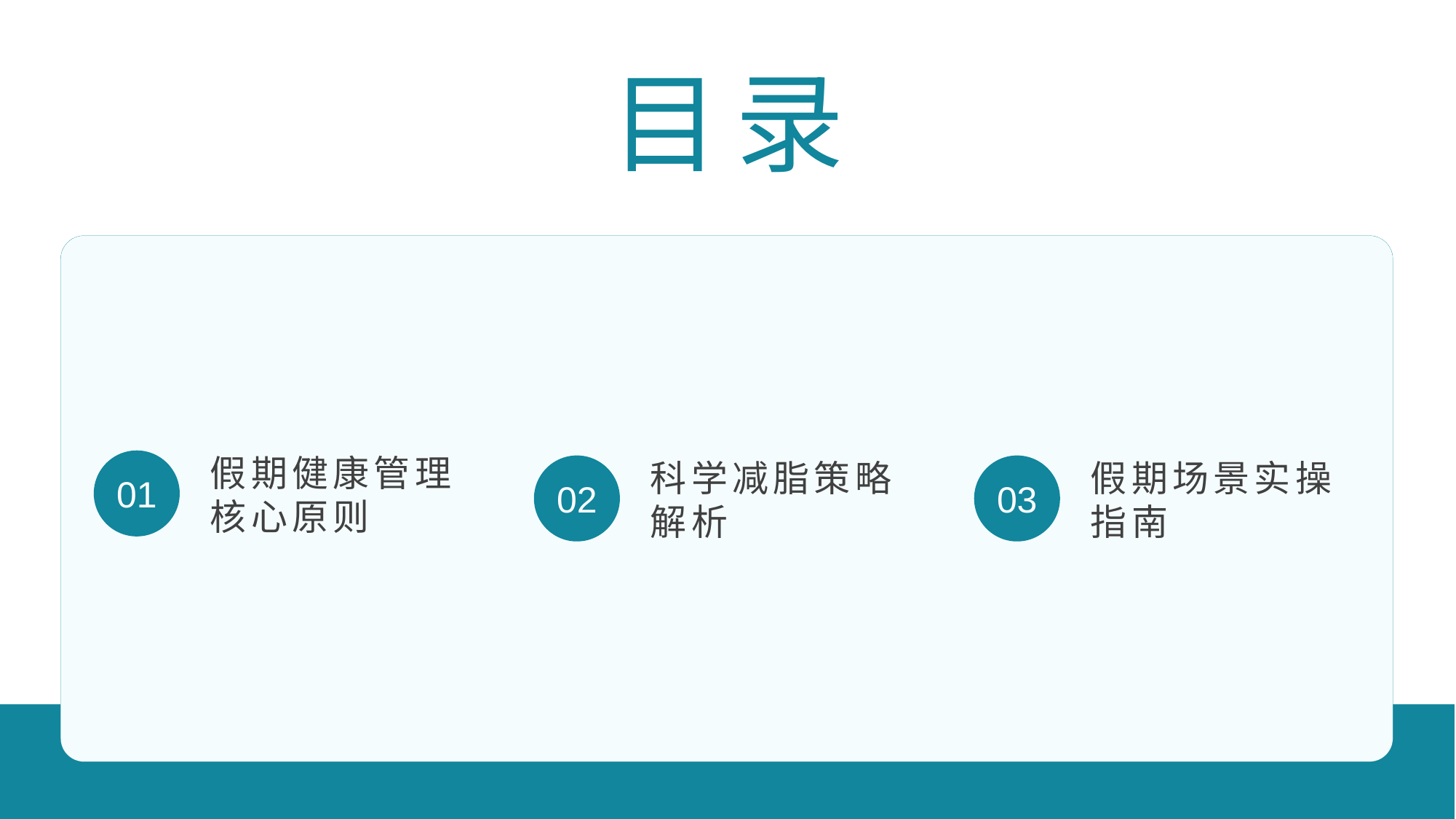

目录
假期健康管理核心原则
科学减脂策略解析
假期场景实操指南
01
02
03